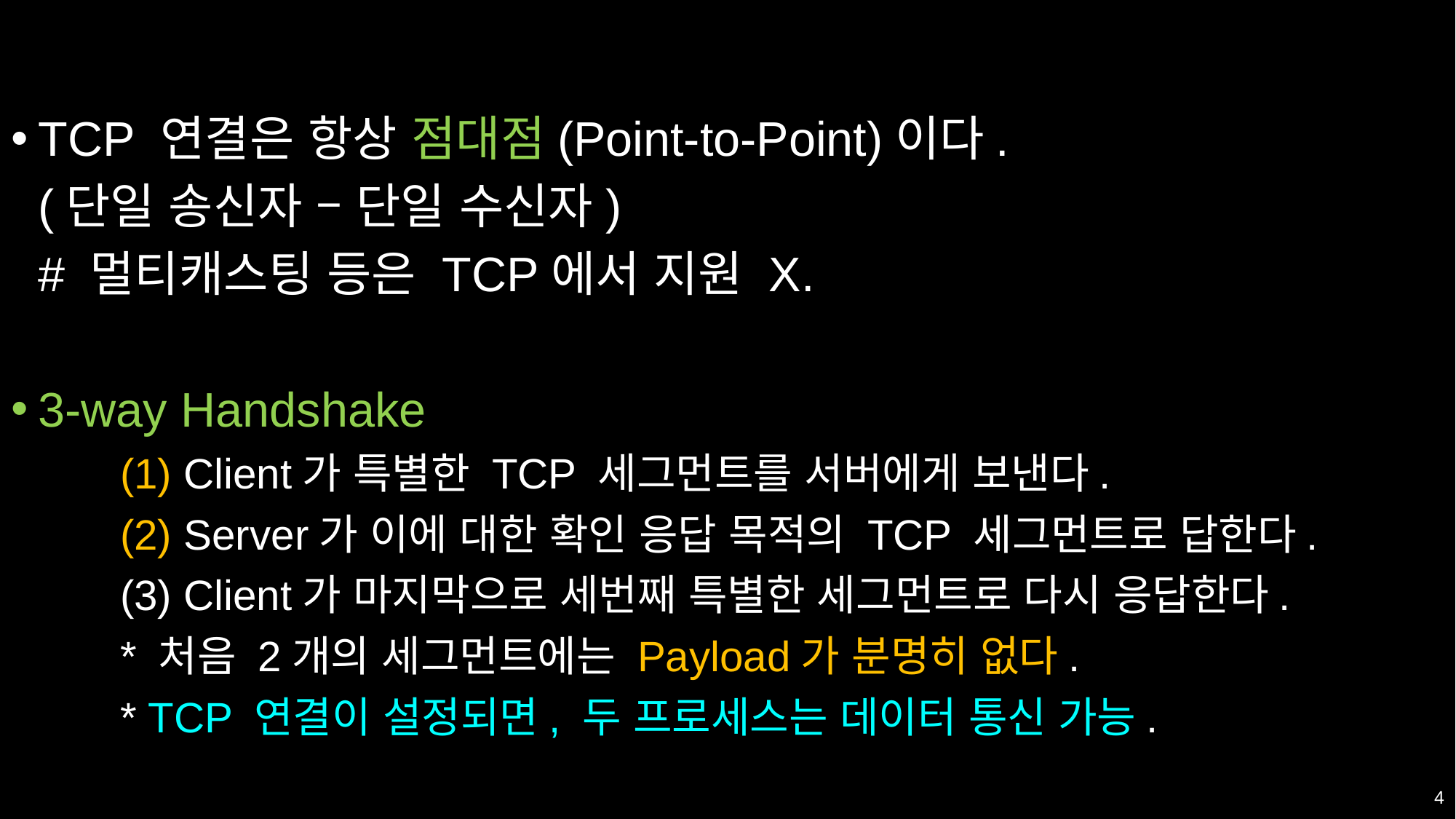

#
TCP 연결은 항상 점대점(Point-to-Point)이다.
  (단일 송신자 – 단일 수신자)
  # 멀티캐스팅 등은 TCP에서 지원 X.

3-way Handshake
	(1) Client가 특별한 TCP 세그먼트를 서버에게 보낸다.
	(2) Server가 이에 대한 확인 응답 목적의 TCP 세그먼트로 답한다.
	(3) Client가 마지막으로 세번째 특별한 세그먼트로 다시 응답한다.
	* 처음 2개의 세그먼트에는 Payload가 분명히 없다.
	* TCP 연결이 설정되면, 두 프로세스는 데이터 통신 가능.
4